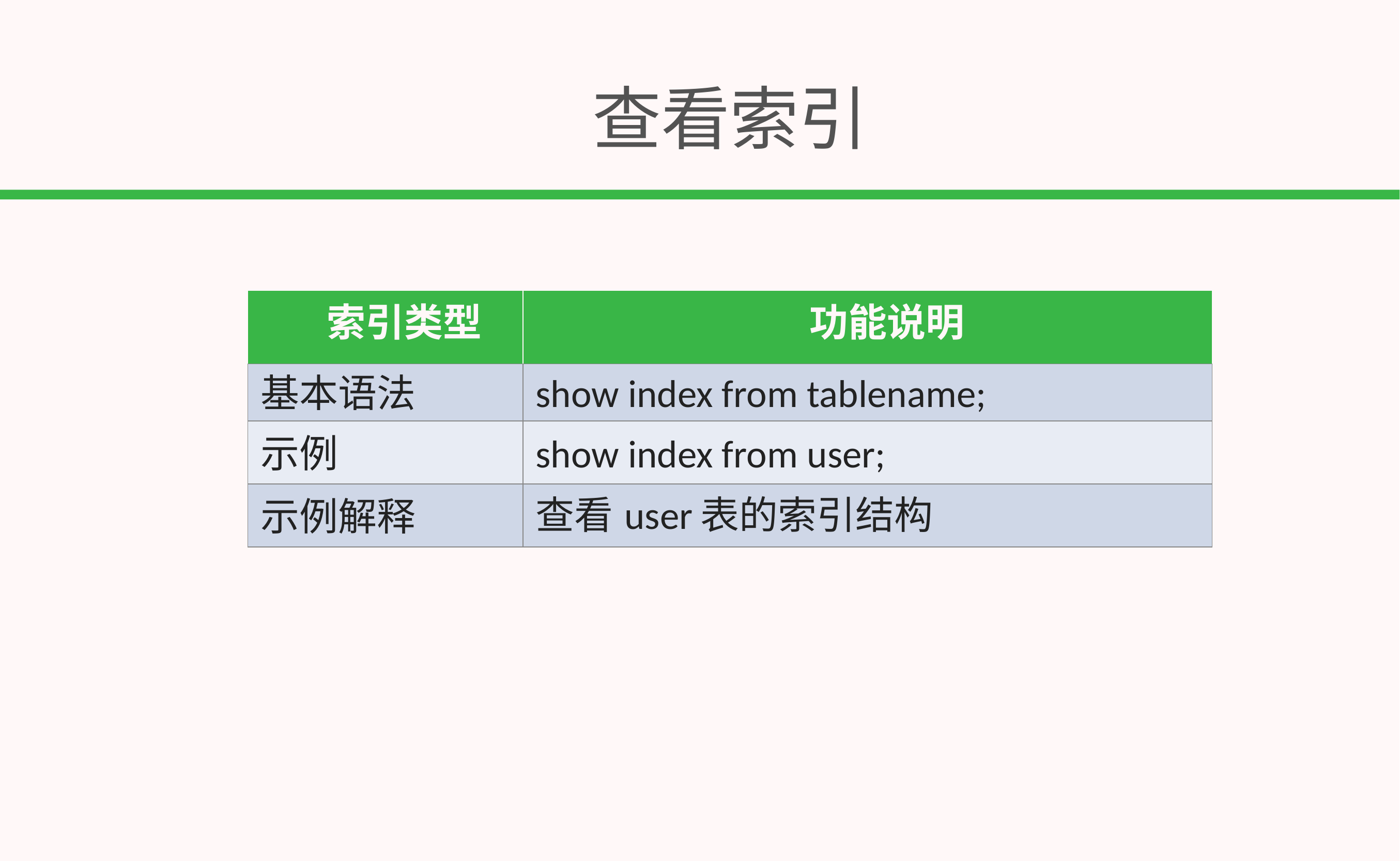

# 查看索引
| 索引类型 | 功能说明 |
| --- | --- |
| 基本语法 | show index from tablename; |
| 示例 | show index from user; |
| 示例解释 | 查看user表的索引结构 |